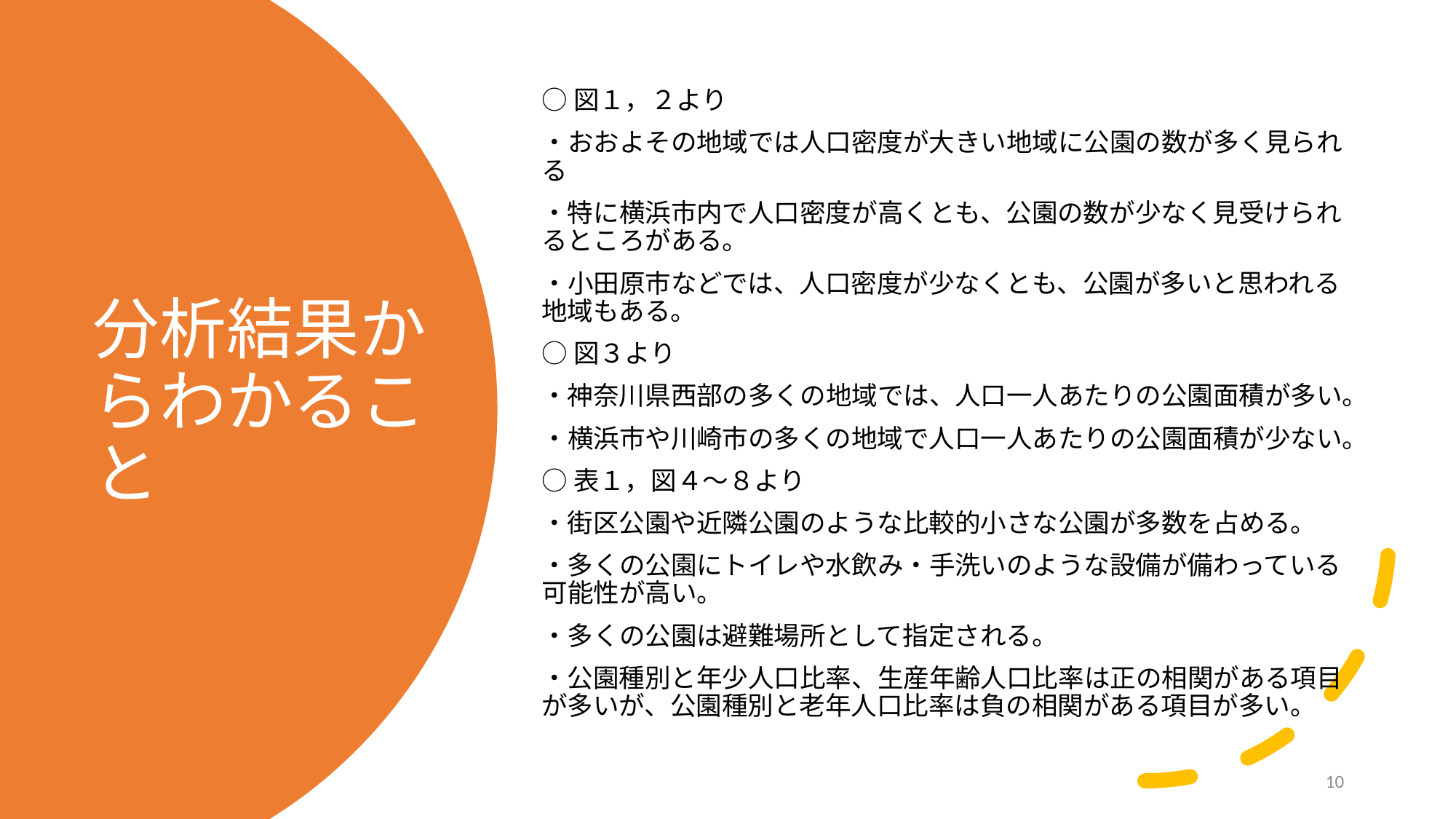

○図１，２より
・おおよその地域では人口密度が大きい地域に公園の数が多く見られる
・特に横浜市内で人口密度が高くとも、公園の数が少なく見受けられるところがある。
・小田原市などでは、人口密度が少なくとも、公園が多いと思われる地域もある。
○図３より
・神奈川県西部の多くの地域では、人口一人あたりの公園面積が多い。
・横浜市や川崎市の多くの地域で人口一人あたりの公園面積が少ない。
○表１，図４〜８より
・街区公園や近隣公園のような比較的小さな公園が多数を占める。
・多くの公園にトイレや水飲み・手洗いのような設備が備わっている可能性が高い。
・多くの公園は避難場所として指定される。
・公園種別と年少人口比率、生産年齢人口比率は正の相関がある項目が多いが、公園種別と老年人口比率は負の相関がある項目が多い。
# 分析結果からわかること

10